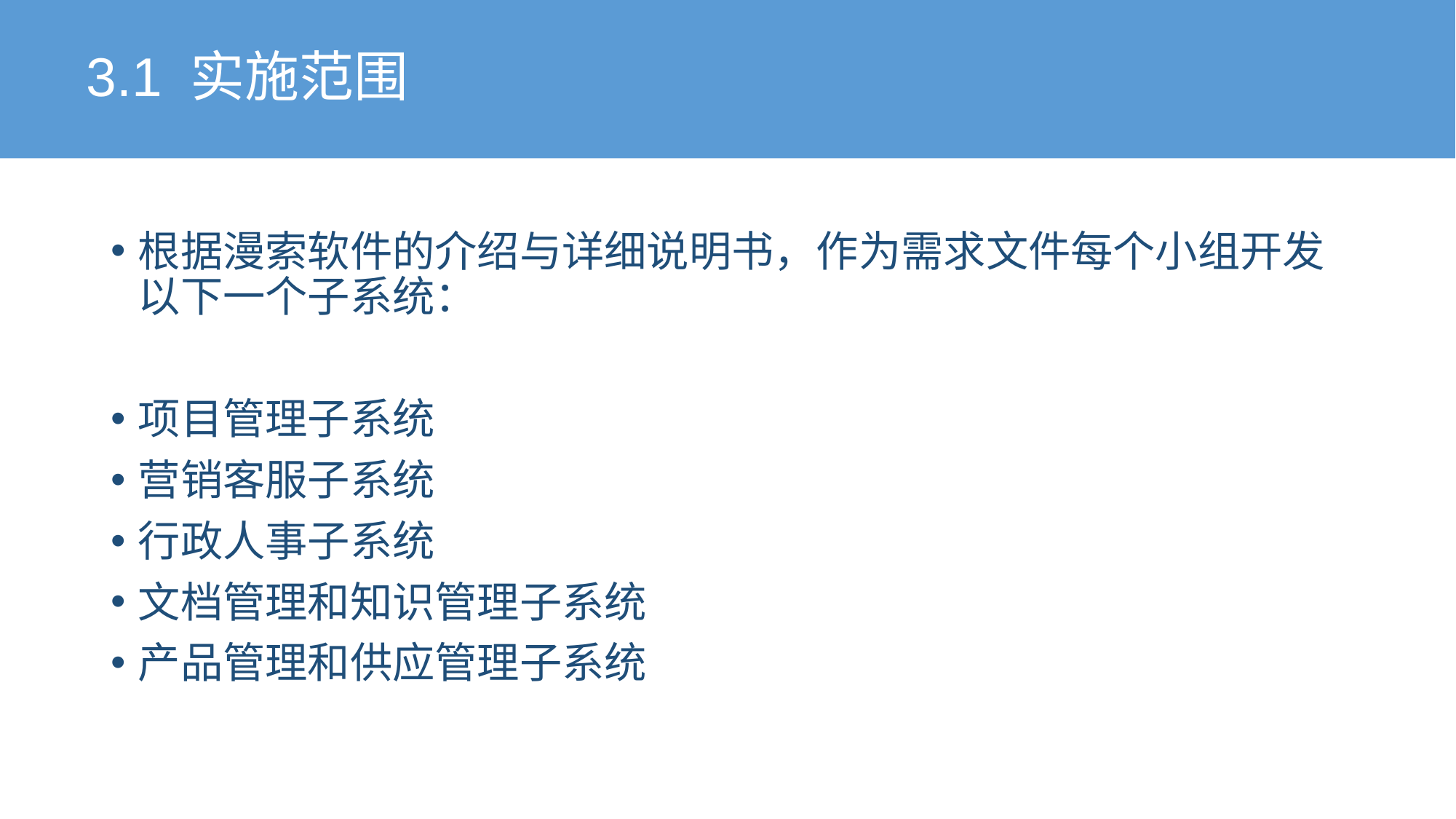

# 3.1 实施范围

根据漫索软件的介绍与详细说明书，作为需求文件每个小组开发以下一个子系统：

项目管理子系统
营销客服子系统
行政人事子系统
文档管理和知识管理子系统
产品管理和供应管理子系统